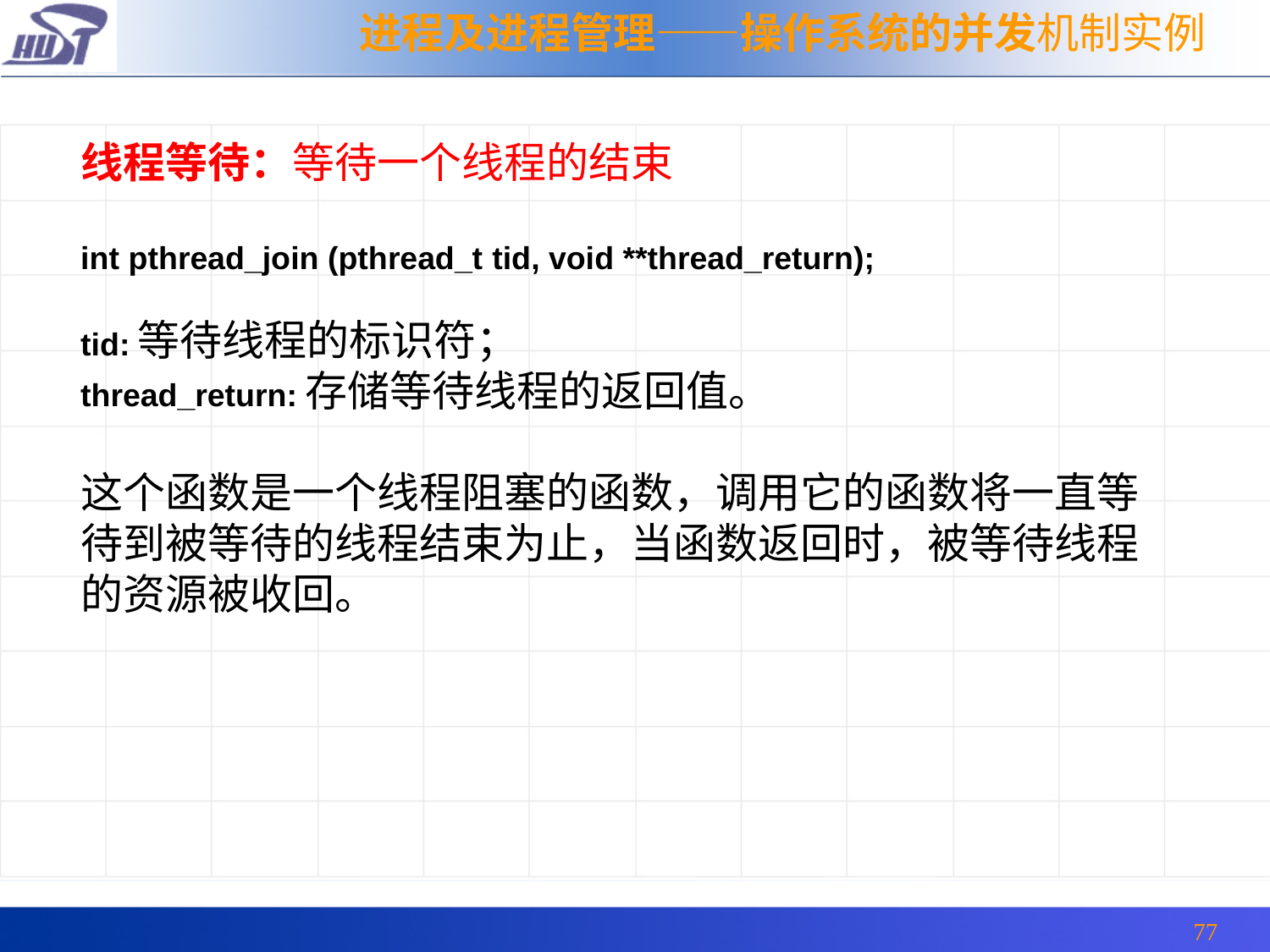

进程及进程管理——操作系统的并发机制实例
线程等待：等待一个线程的结束

int pthread_join (pthread_t tid, void **thread_return);
tid:等待线程的标识符；
thread_return:存储等待线程的返回值。

这个函数是一个线程阻塞的函数，调用它的函数将一直等待到被等待的线程结束为止，当函数返回时，被等待线程的资源被收回。
77